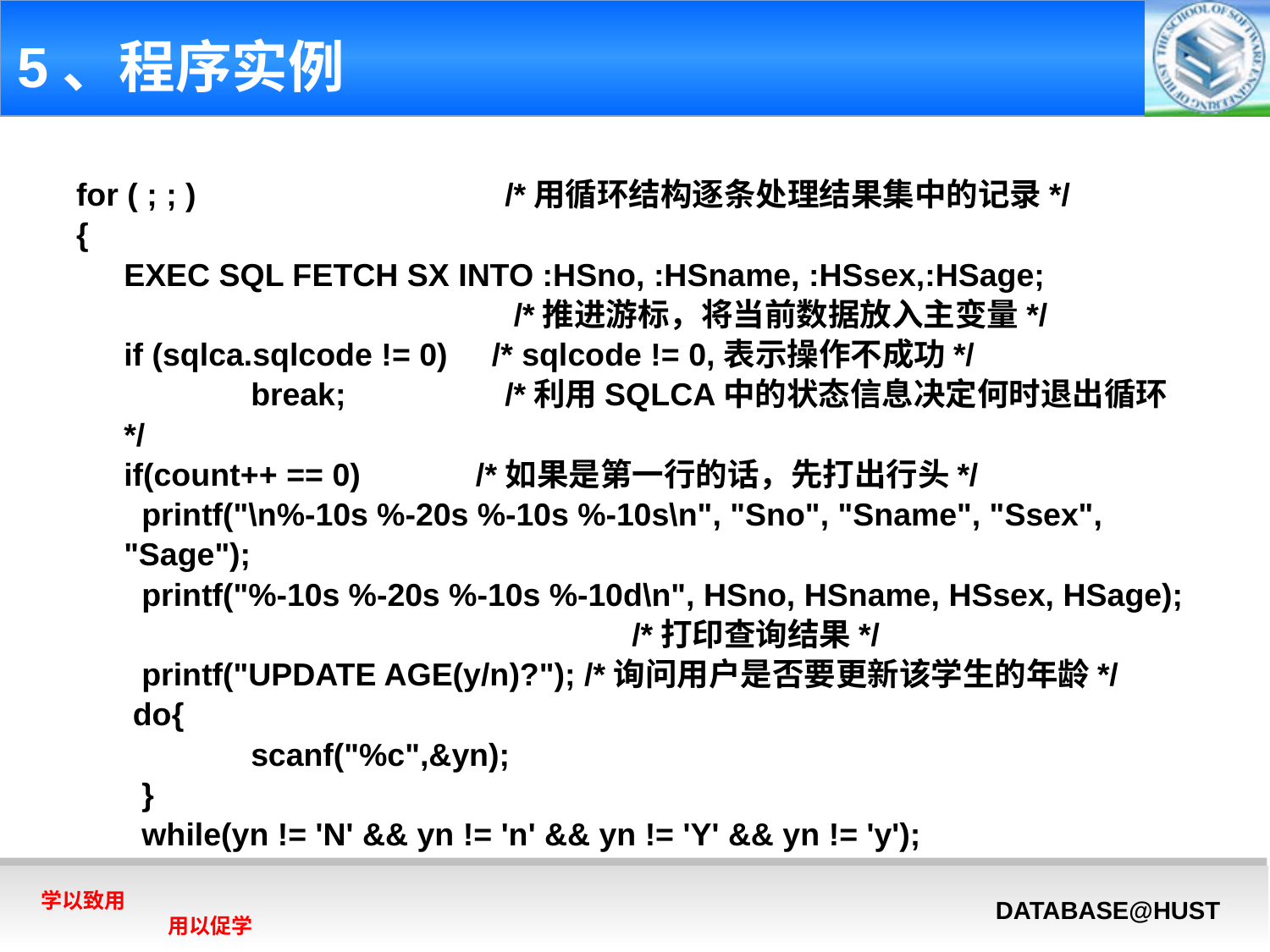

# 5、程序实例
for ( ; ; )                      	/*用循环结构逐条处理结果集中的记录*/
{
	EXEC SQL FETCH SX INTO :HSno, :HSname, :HSsex,:HSage;
 				 /*推进游标，将当前数据放入主变量*/
	if (sqlca.sqlcode != 0)     /* sqlcode != 0,表示操作不成功*/
		break;              	/*利用SQLCA中的状态信息决定何时退出循环*/
	if(count++ == 0)             /*如果是第一行的话，先打出行头*/
	  printf("\n%-10s %-20s %-10s %-10s\n", "Sno", "Sname", "Ssex", "Sage");
	  printf("%-10s %-20s %-10s %-10d\n", HSno, HSname, HSsex, HSage);
					/*打印查询结果*/
	  printf("UPDATE AGE(y/n)?"); /*询问用户是否要更新该学生的年龄*/
	 do{
	  	scanf("%c",&yn);
	  }
	  while(yn != 'N' && yn != 'n' && yn != 'Y' && yn != 'y');